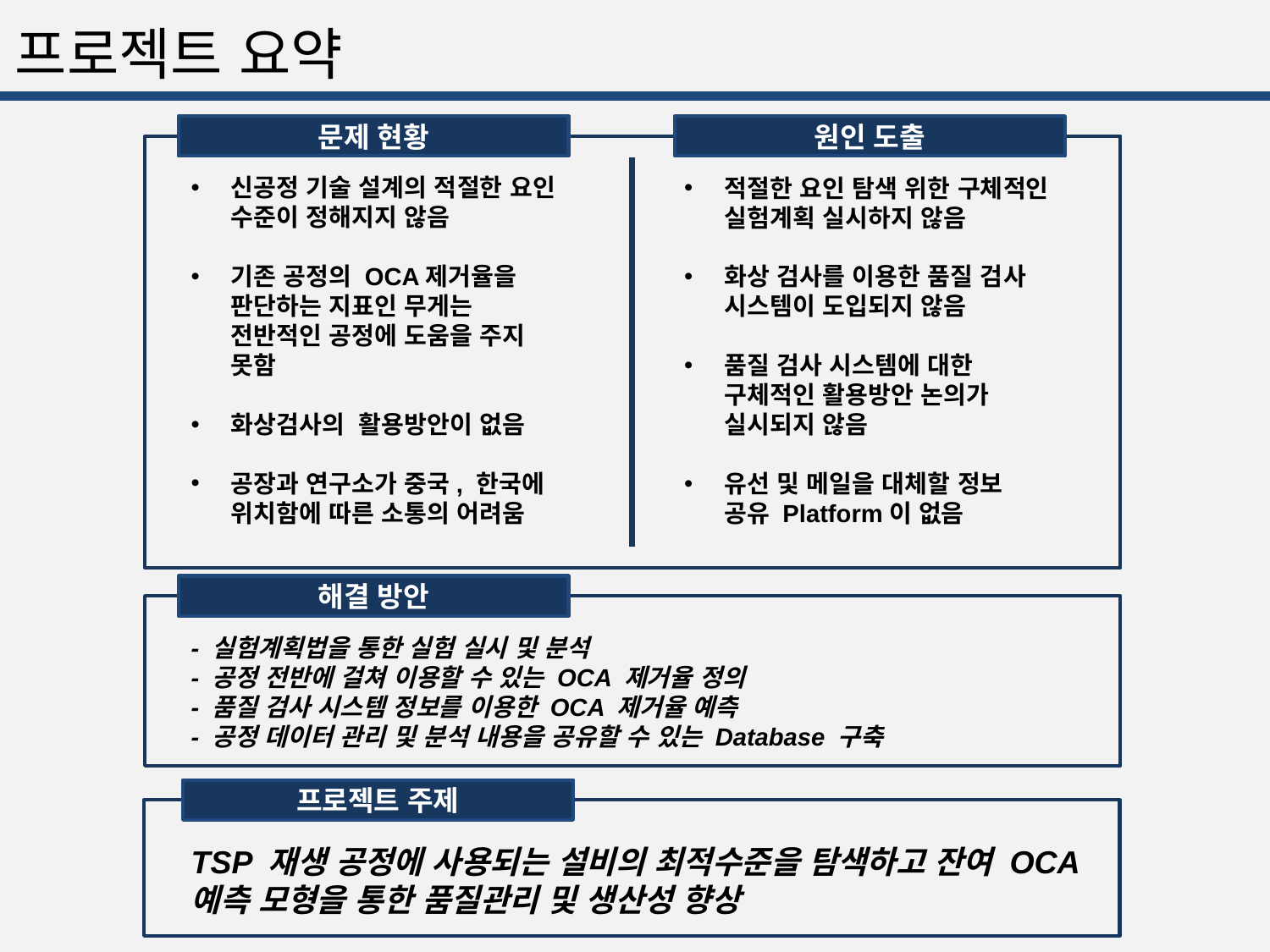

# 프로젝트 요약
문제 현황
원인 도출

신공정 기술 설계의 적절한 요인 수준이 정해지지 않음

기존 공정의 OCA제거율을 판단하는 지표인 무게는 전반적인 공정에 도움을 주지 못함

화상검사의  활용방안이 없음

공장과 연구소가 중국, 한국에 위치함에 따른 소통의 어려움
적절한 요인 탐색 위한 구체적인 실험계획 실시하지 않음

화상 검사를 이용한 품질 검사 시스템이 도입되지 않음

품질 검사 시스템에 대한 구체적인 활용방안 논의가 실시되지 않음

유선 및 메일을 대체할 정보 공유 Platform이 없음
해결 방안

- 실험계획법을 통한 실험 실시 및 분석
- 공정 전반에 걸쳐 이용할 수 있는 OCA 제거율 정의
- 품질 검사 시스템 정보를 이용한 OCA 제거율 예측
- 공정 데이터 관리 및 분석 내용을 공유할 수 있는 Database 구축

프로젝트 주제

TSP 재생 공정에 사용되는 설비의 최적수준을 탐색하고 잔여 OCA 예측 모형을 통한 품질관리 및 생산성 향상